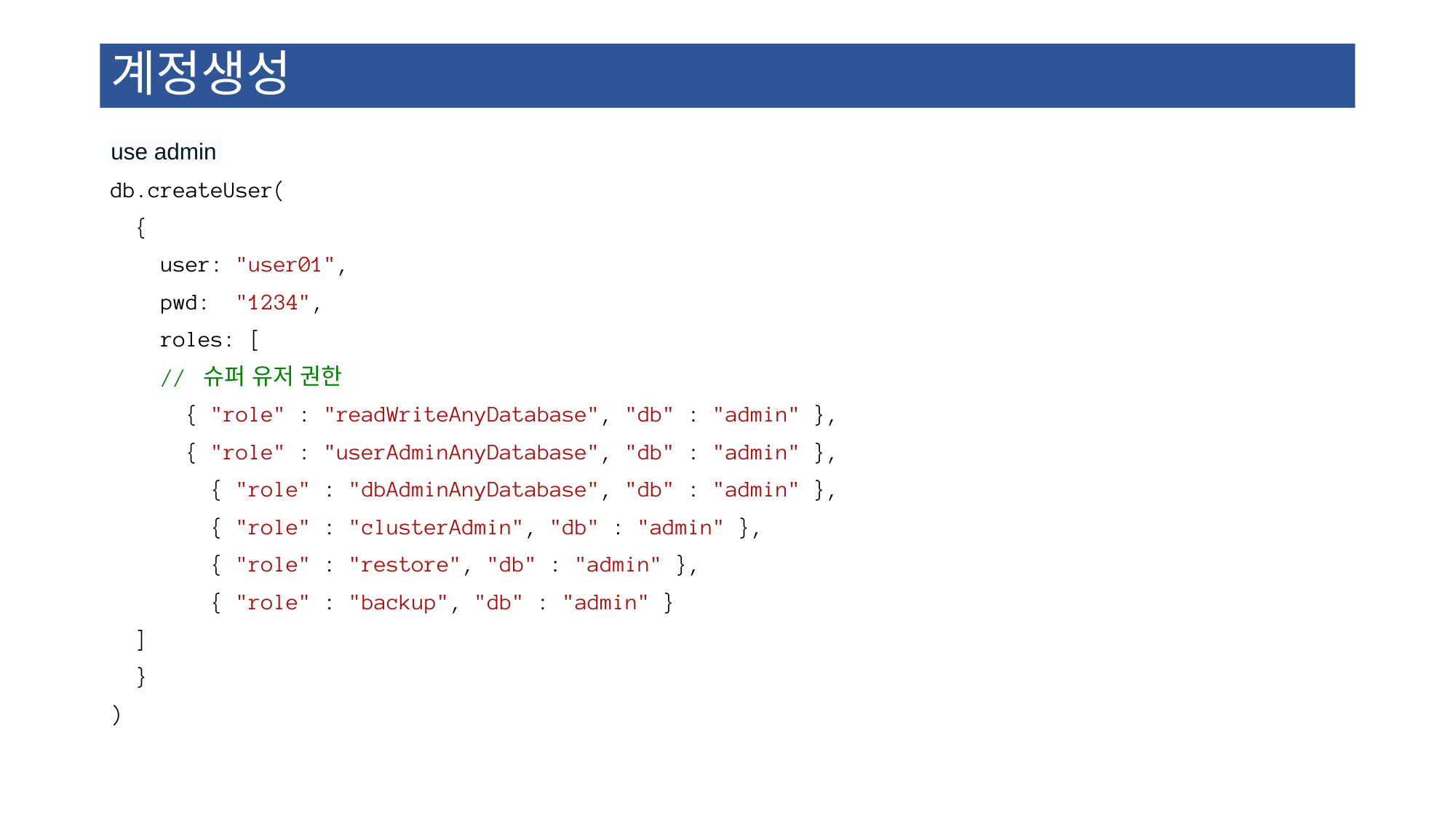

# 계정생성
use admin
db.createUser(
  {
    user: "user01",
    pwd:  "1234",
    roles: [
    // 슈퍼 유저 권한
      { "role" : "readWriteAnyDatabase", "db" : "admin" },
      { "role" : "userAdminAnyDatabase", "db" : "admin" },
        { "role" : "dbAdminAnyDatabase", "db" : "admin" },
        { "role" : "clusterAdmin", "db" : "admin" },
        { "role" : "restore", "db" : "admin" },
        { "role" : "backup", "db" : "admin" }
  ]
  }
)